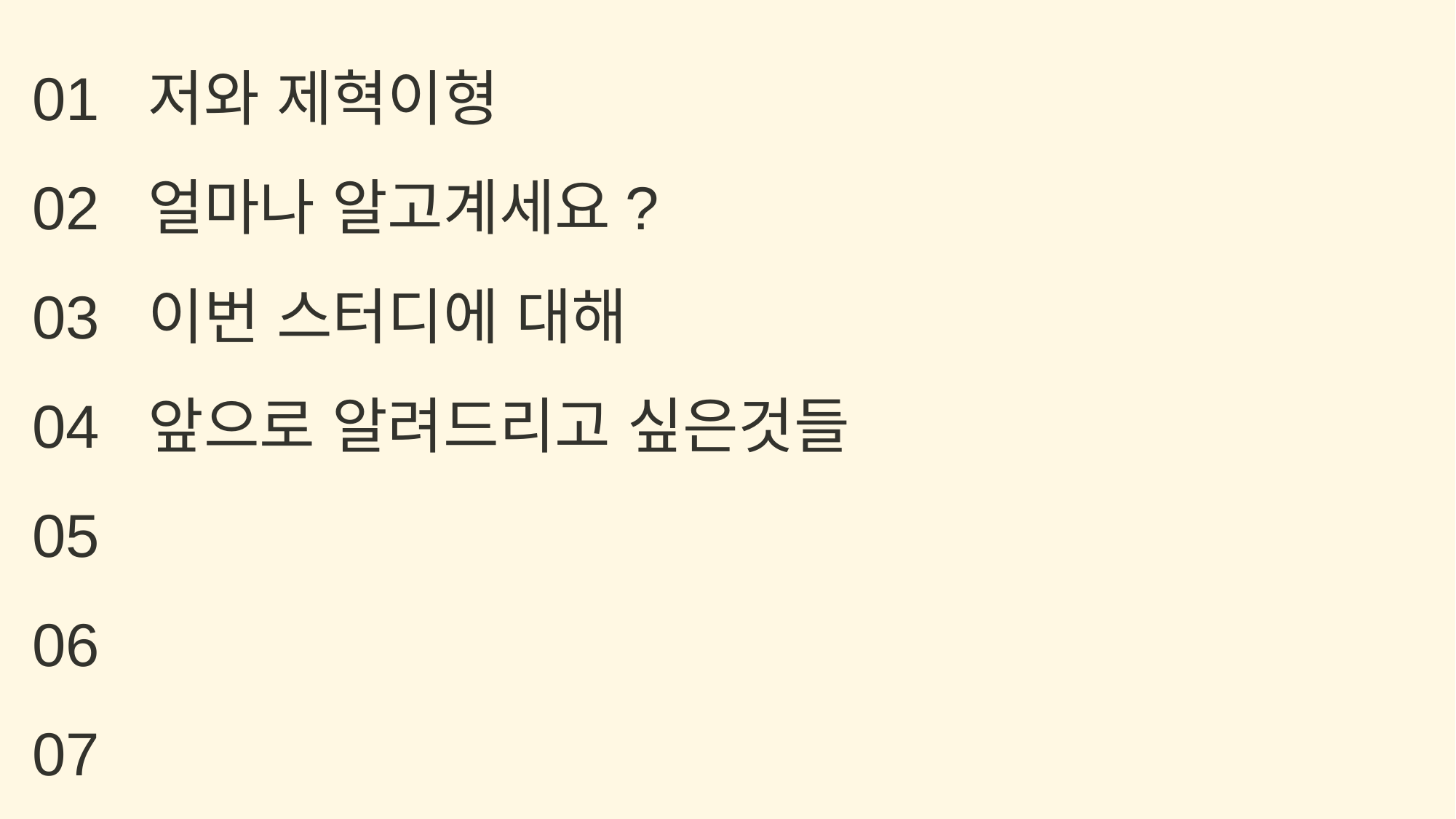

저와 제혁이형
얼마나 알고계세요?
이번 스터디에 대해
앞으로 알려드리고 싶은것들

01
02
03
04
05
06
07